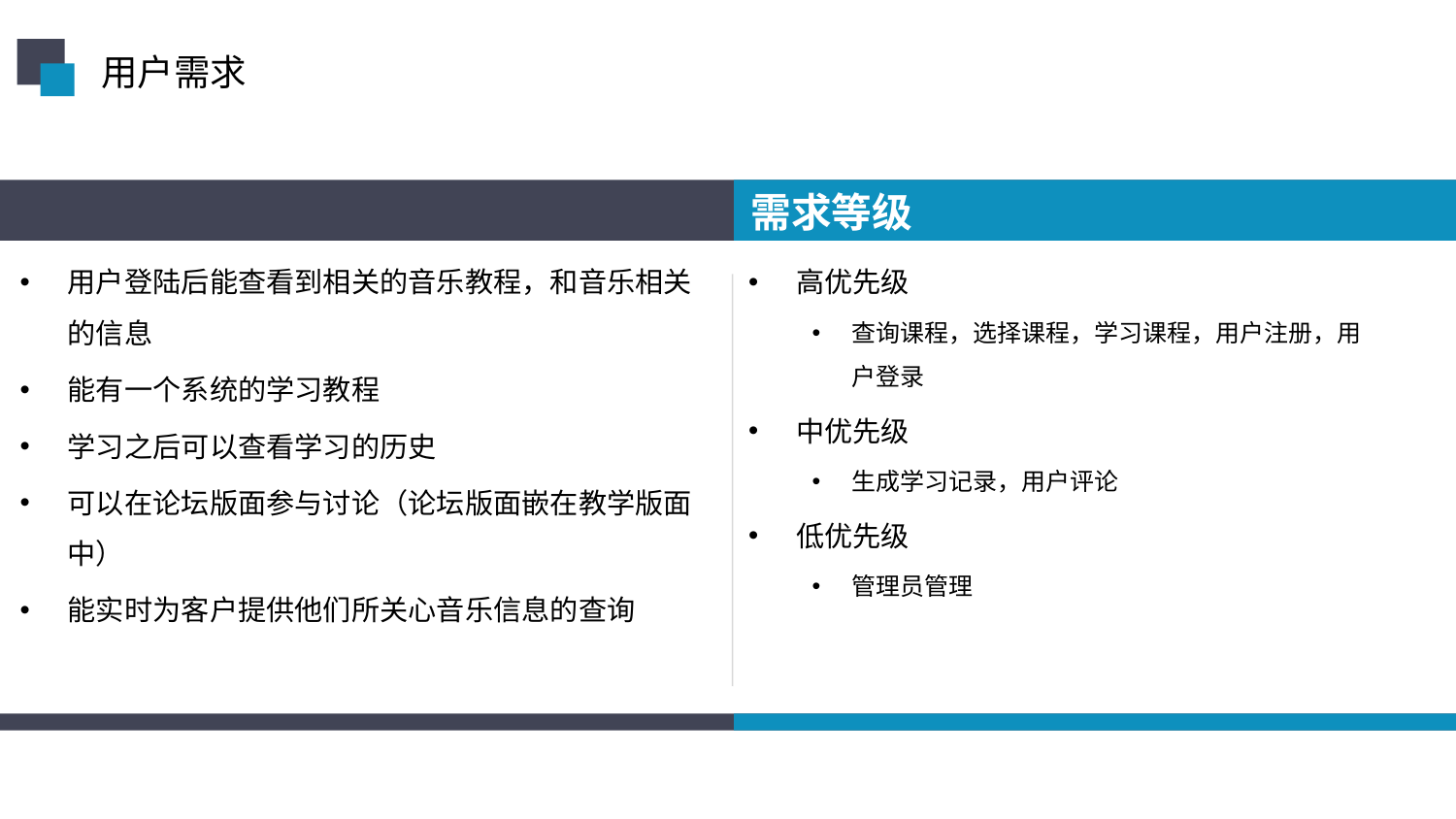

用户需求

需求等级

用户登陆后能查看到相关的音乐教程，和音乐相关的信息
能有一个系统的学习教程
学习之后可以查看学习的历史
可以在论坛版面参与讨论（论坛版面嵌在教学版面中）
能实时为客户提供他们所关心音乐信息的查询

高优先级
查询课程，选择课程，学习课程，用户注册，用户登录
中优先级
生成学习记录，用户评论
低优先级
管理员管理